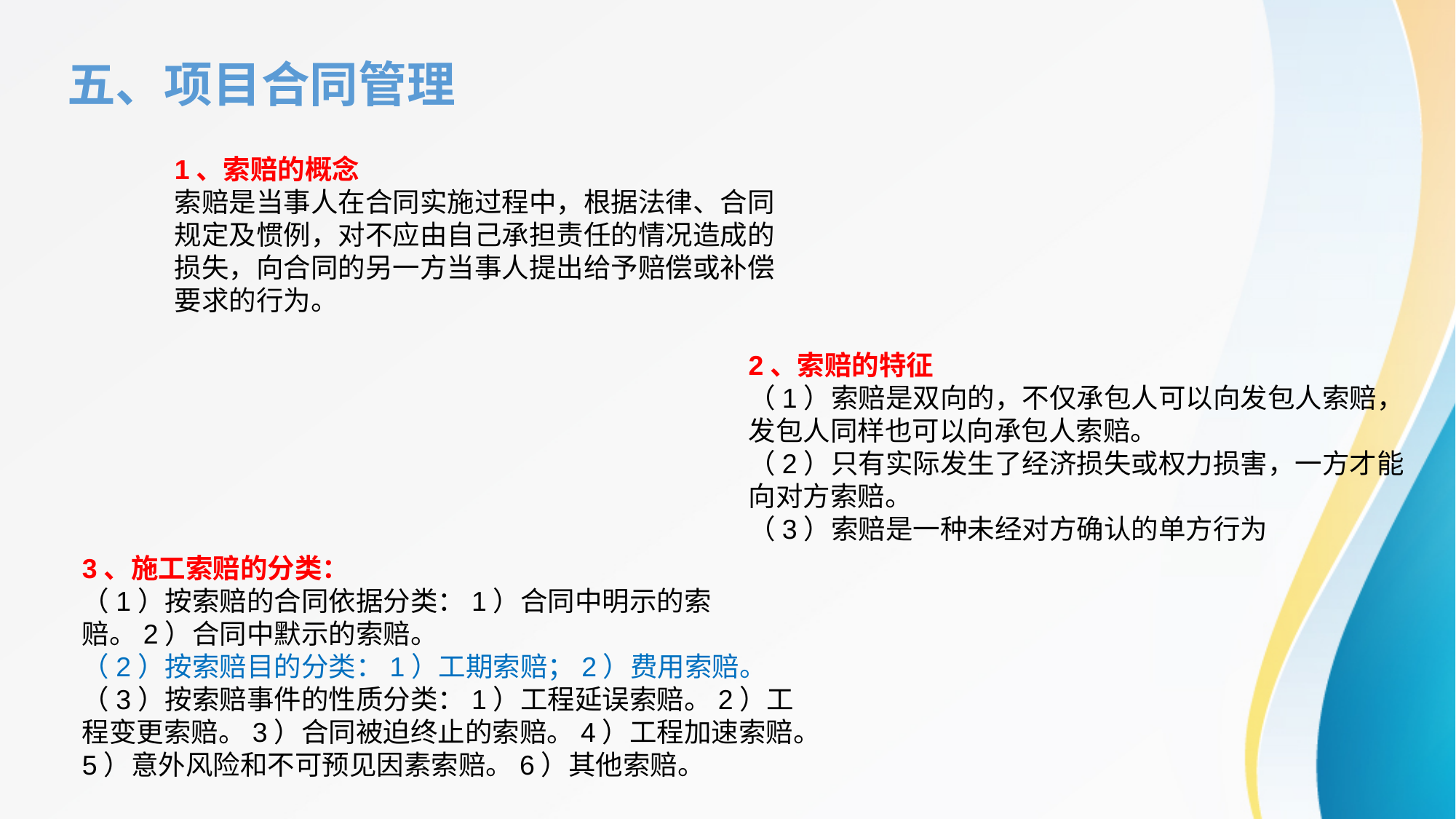

五、项目合同管理
1、索赔的概念
索赔是当事人在合同实施过程中，根据法律、合同规定及惯例，对不应由自己承担责任的情况造成的损失，向合同的另一方当事人提出给予赔偿或补偿要求的行为。

2、索赔的特征
（1）索赔是双向的，不仅承包人可以向发包人索赔，发包人同样也可以向承包人索赔。
（2）只有实际发生了经济损失或权力损害，一方才能向对方索赔。
（3）索赔是一种未经对方确认的单方行为
3、施工索赔的分类：
（1）按索赔的合同依据分类：1）合同中明示的索赔。2）合同中默示的索赔。
（2）按索赔目的分类：1）工期索赔；2）费用索赔。
（3）按索赔事件的性质分类：1）工程延误索赔。2）工程变更索赔。3）合同被迫终止的索赔。4）工程加速索赔。5）意外风险和不可预见因素索赔。6）其他索赔。